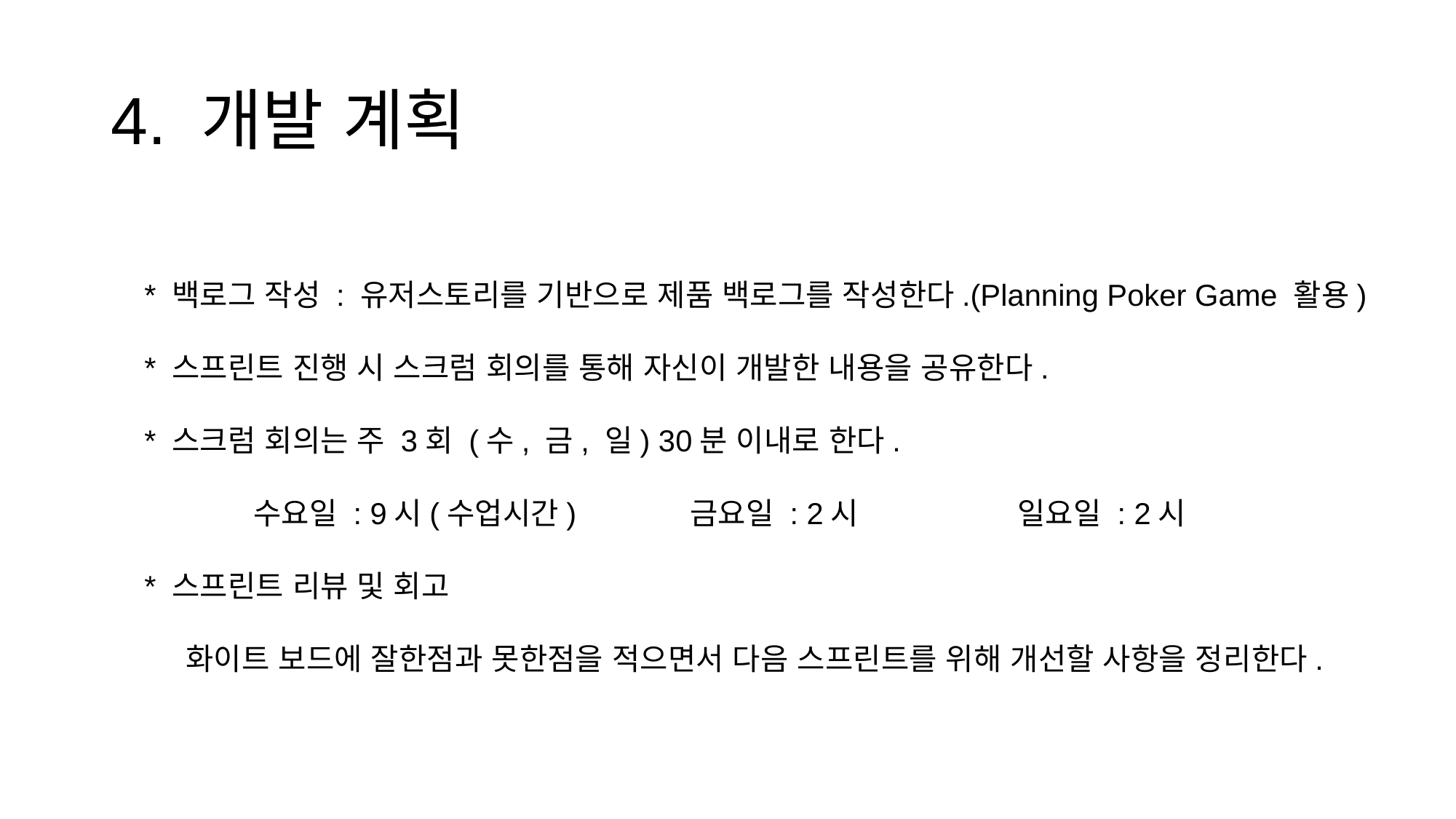

# 4. 개발 계획
* 백로그 작성 : 유저스토리를 기반으로 제품 백로그를 작성한다.(Planning Poker Game 활용)

* 스프린트 진행 시 스크럼 회의를 통해 자신이 개발한 내용을 공유한다.

* 스크럼 회의는 주 3회 (수, 금, 일) 30분 이내로 한다.

	수요일 : 9시(수업시간)		금요일 : 2시 		일요일 : 2시

* 스프린트 리뷰 및 회고
    화이트 보드에 잘한점과 못한점을 적으면서 다음 스프린트를 위해 개선할 사항을 정리한다.